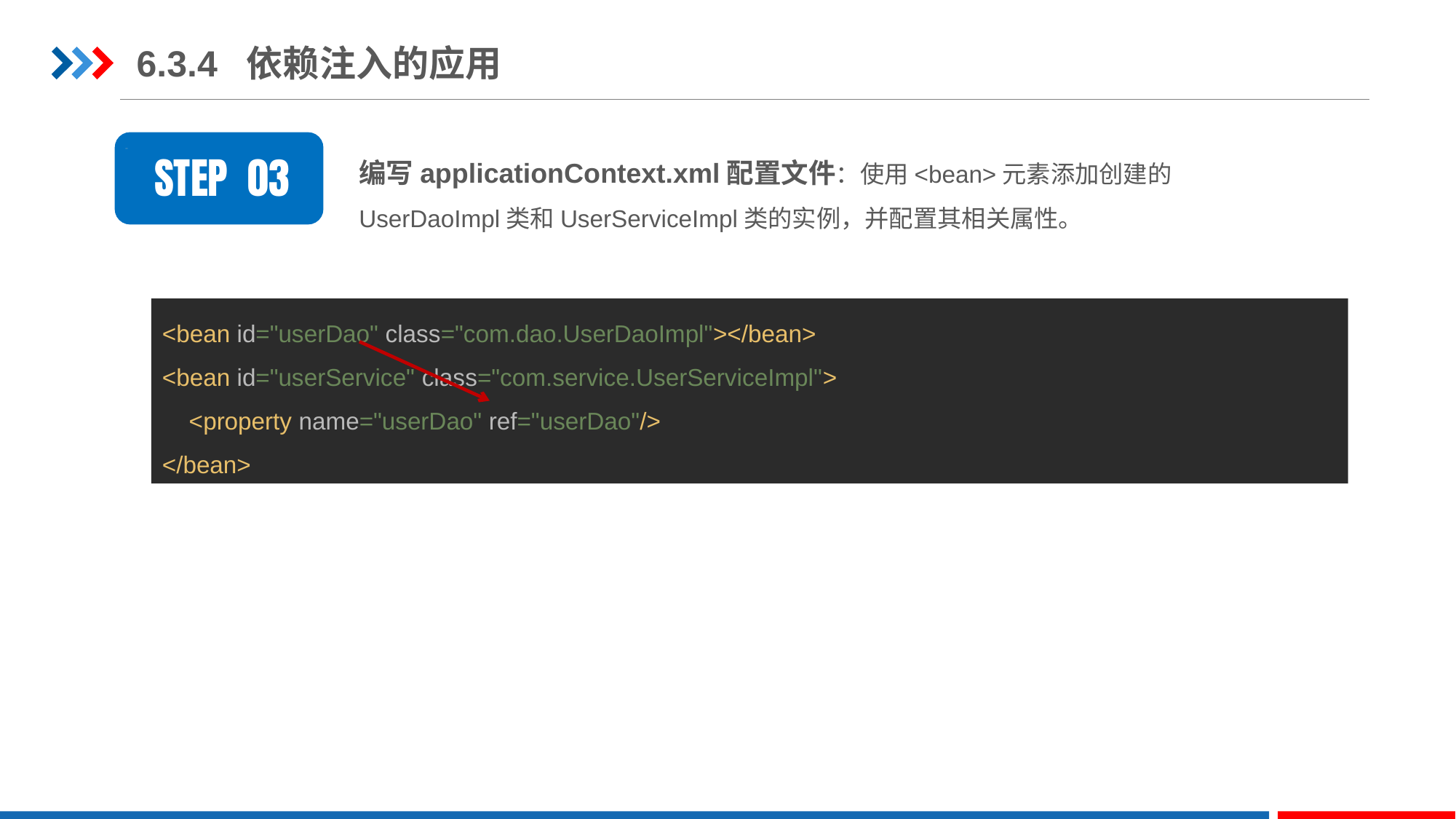

6.3.4  依赖注入的应用

编写applicationContext.xml配置文件：使用<bean>元素添加创建的UserDaoImpl类和UserServiceImpl类的实例，并配置其相关属性。
STEP  03
<bean id="userDao" class="com.dao.UserDaoImpl"></bean>
<bean id="userService" class="com.service.UserServiceImpl">
    <property name="userDao" ref="userDao"/>
</bean>